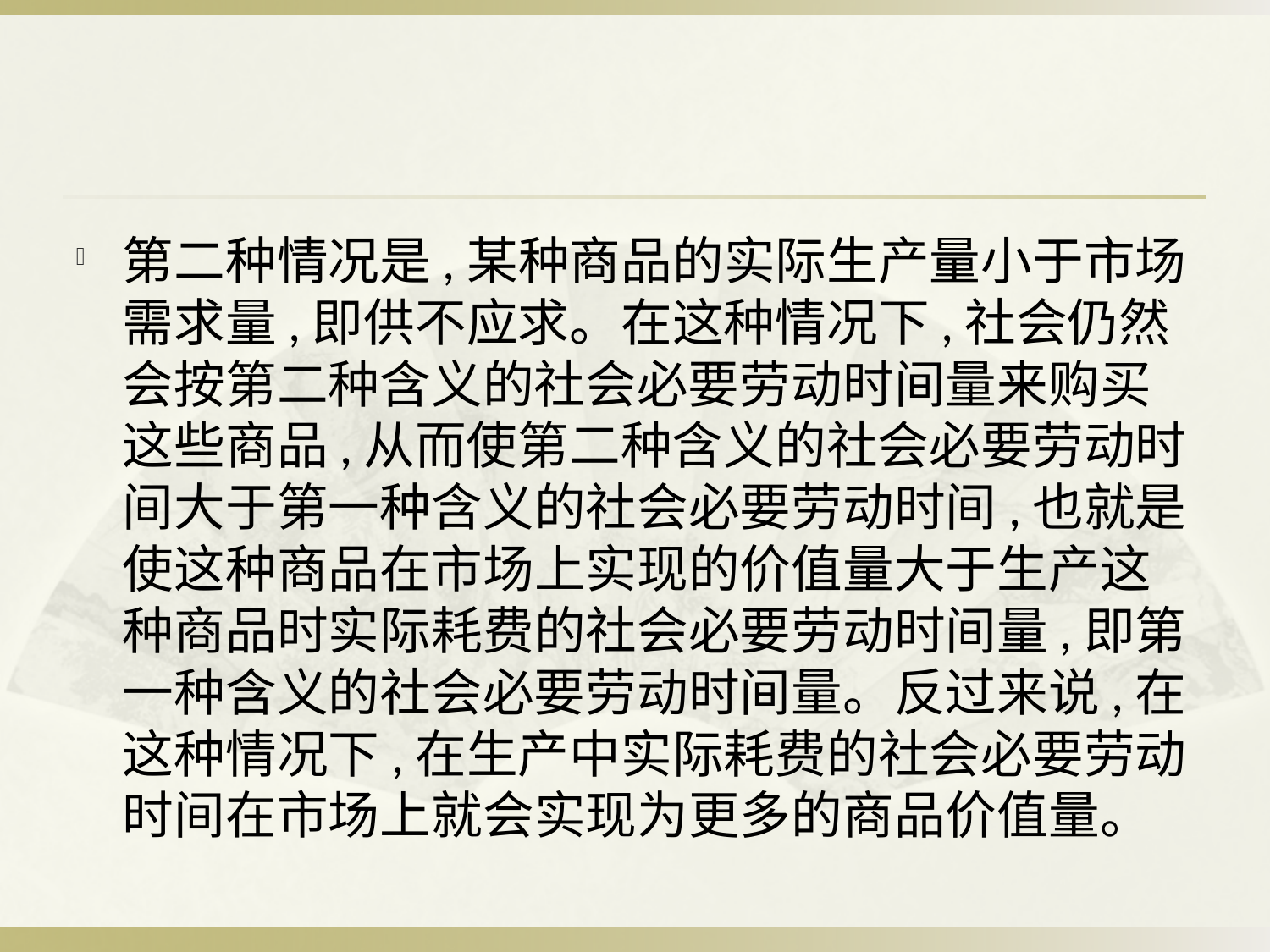

#
第二种情况是,某种商品的实际生产量小于市场需求量,即供不应求。在这种情况下,社会仍然会按第二种含义的社会必要劳动时间量来购买这些商品,从而使第二种含义的社会必要劳动时间大于第一种含义的社会必要劳动时间,也就是使这种商品在市场上实现的价值量大于生产这种商品时实际耗费的社会必要劳动时间量,即第一种含义的社会必要劳动时间量。反过来说,在这种情况下,在生产中实际耗费的社会必要劳动时间在市场上就会实现为更多的商品价值量。